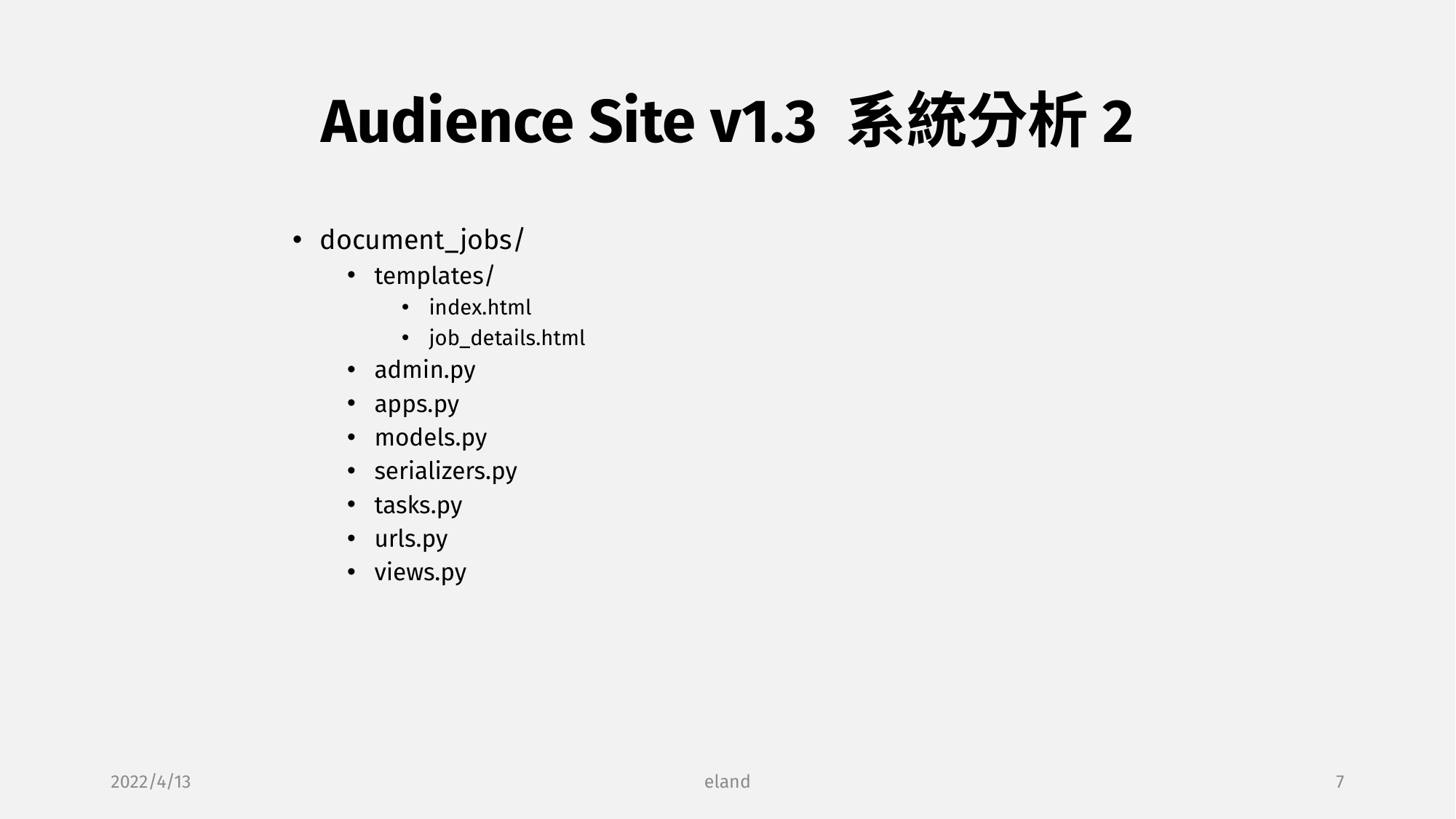

# Audience Site v1.3 系統分析2
document_jobs/
templates/
index.html
job_details.html
admin.py
apps.py
models.py
serializers.py
tasks.py
urls.py
views.py

2022/4/13
eland
7